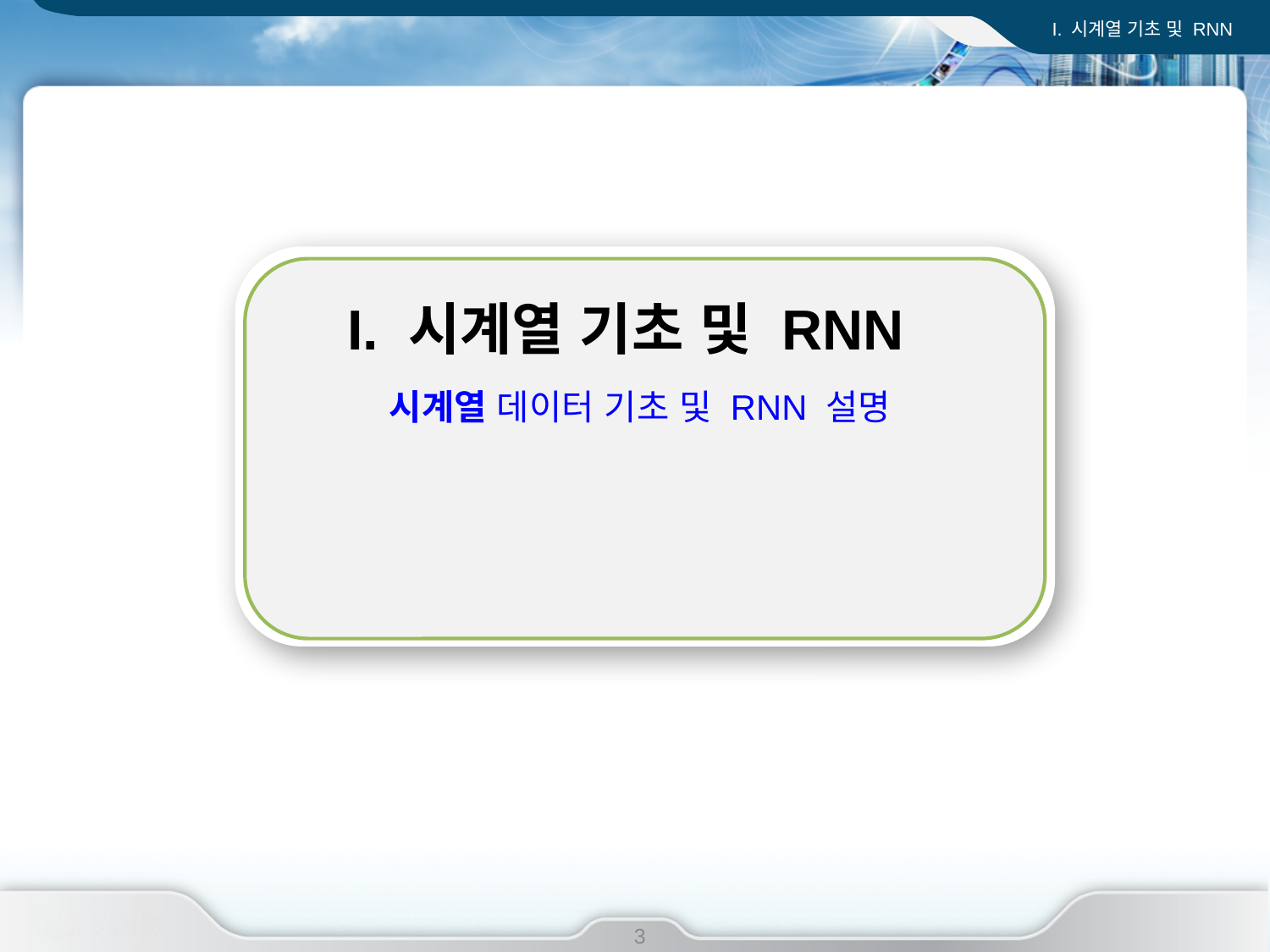

I. 시계열 기초 및 RNN

I. 시계열 기초 및 RNN
시계열 데이터 기초 및 RNN 설명
I. 사업 개요
3